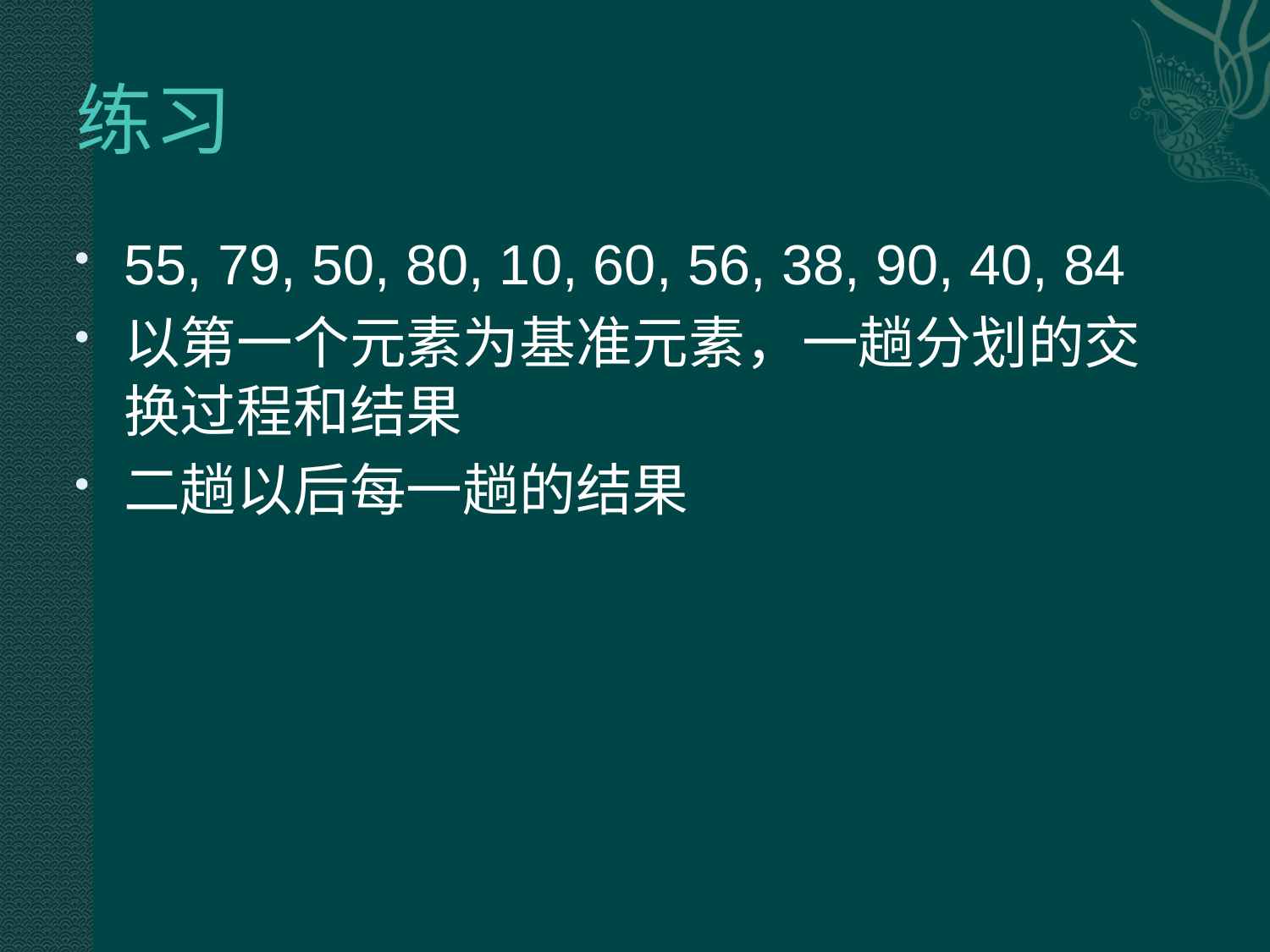

# 练习
55, 79, 50, 80, 10, 60, 56, 38, 90, 40, 84
以第一个元素为基准元素，一趟分划的交换过程和结果
二趟以后每一趟的结果